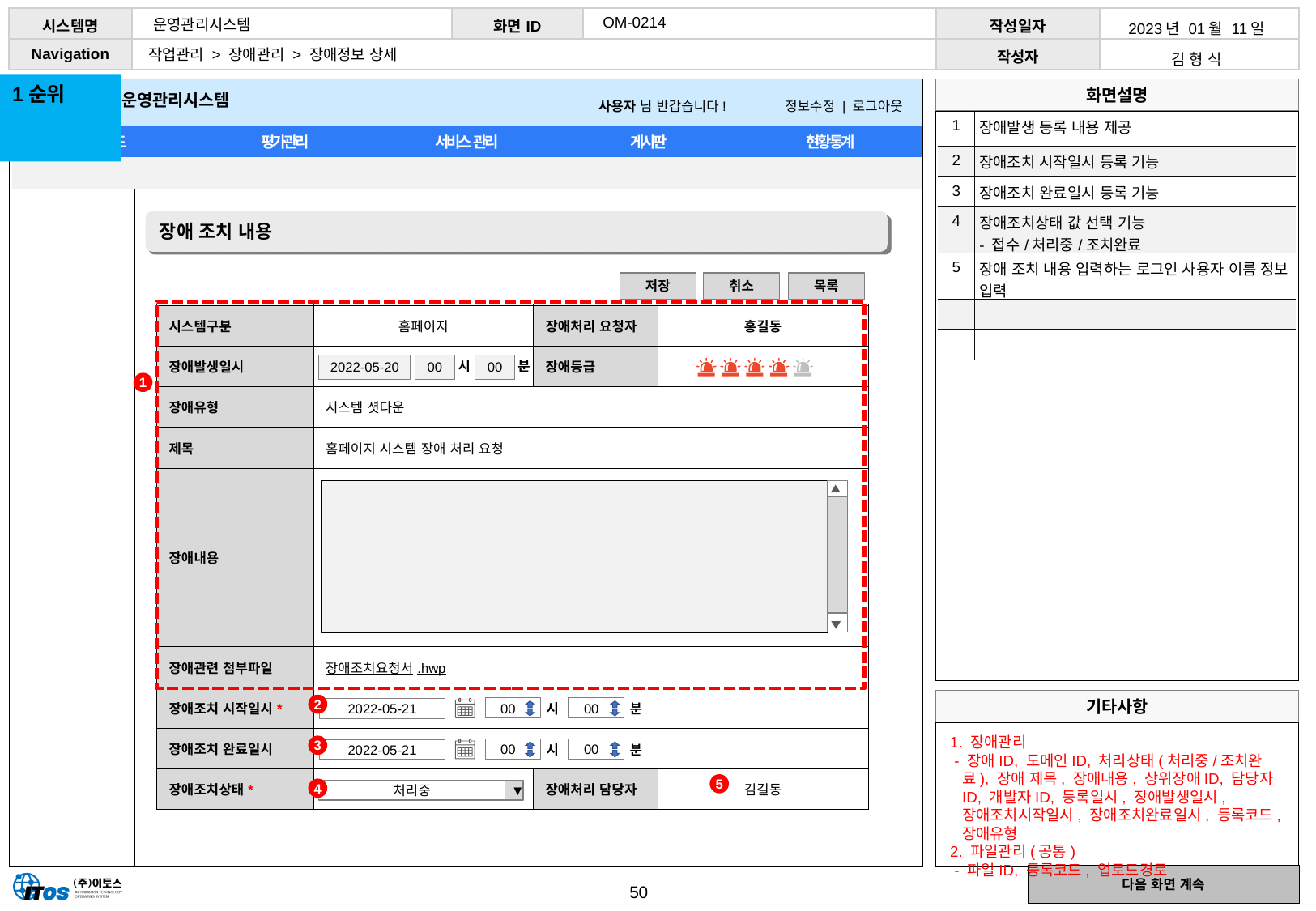

OM-0214
운영관리시스템
| 2023년 01월 11일 |
| --- |
| 김 형 식 |
작업관리 > 장애관리 > 장애정보 상세
1순위
| 1 | 장애발생 등록 내용 제공 |
| --- | --- |
| 2 | 장애조치 시작일시 등록 기능 |
| 3 | 장애조치 완료일시 등록 기능 |
| 4 | 장애조치상태 값 선택 기능 - 접수/처리중/조치완료 |
| 5 | 장애 조치 내용 입력하는 로그인 사용자 이름 정보 입력 |
|  |  |
|  |  |
장애 조치 내용
저장
취소
목록

| 시스템구분 | 홈페이지 | 장애처리 요청자 | 홍길동 |
| --- | --- | --- | --- |
| 장애발생일시 |  | 장애등급 |  |
| 장애유형 | 시스템 셧다운 |  |  |
| 제목 | 홈페이지 시스템 장애 처리 요청 |  |  |
| 장애내용 |  |  |  |
| 장애관련 첨부파일 | 장애조치요청서.hwp |  |  |
| 장애조치 시작일시\* |  |  |  |
| 장애조치 완료일시 |  |  |  |
| 장애조치상태\* |  | 장애처리 담당자 | 김길동 |
분
시
00
00
2022-05-20

1

◀

▶
2
시
분

00
00
2022-05-21

1. 장애관리
 - 장애ID, 도메인ID, 처리상태(처리중/조치완료), 장애 제목, 장애내용, 상위장애ID, 담당자ID, 개발자ID, 등록일시, 장애발생일시, 장애조치시작일시, 장애조치완료일시, 등록코드, 장애유형
2. 파일관리(공통)
 - 파일ID, 등록코드, 업로드경로
3
시
분

00
00
2022-05-21

5
4
처리중
▼